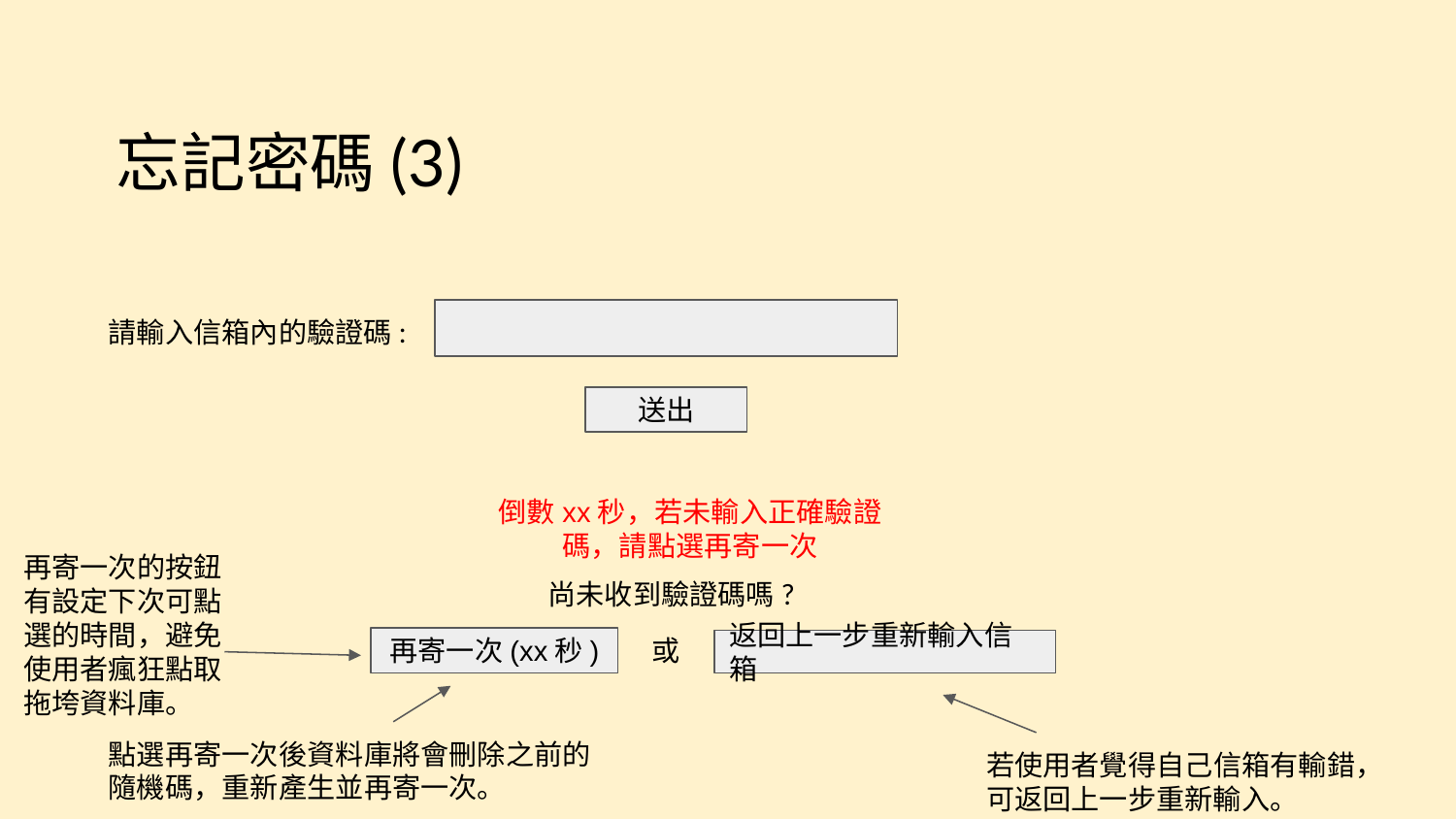

# 忘記密碼(3)
請輸入信箱內的驗證碼:

送出
倒數xx秒，若未輸入正確驗證碼，請點選再寄一次
再寄一次的按鈕有設定下次可點選的時間，避免使用者瘋狂點取拖垮資料庫。
尚未收到驗證碼嗎?
或
再寄一次(xx秒)
返回上一步重新輸入信箱
點選再寄一次後資料庫將會刪除之前的隨機碼，重新產生並再寄一次。
若使用者覺得自己信箱有輸錯，可返回上一步重新輸入。